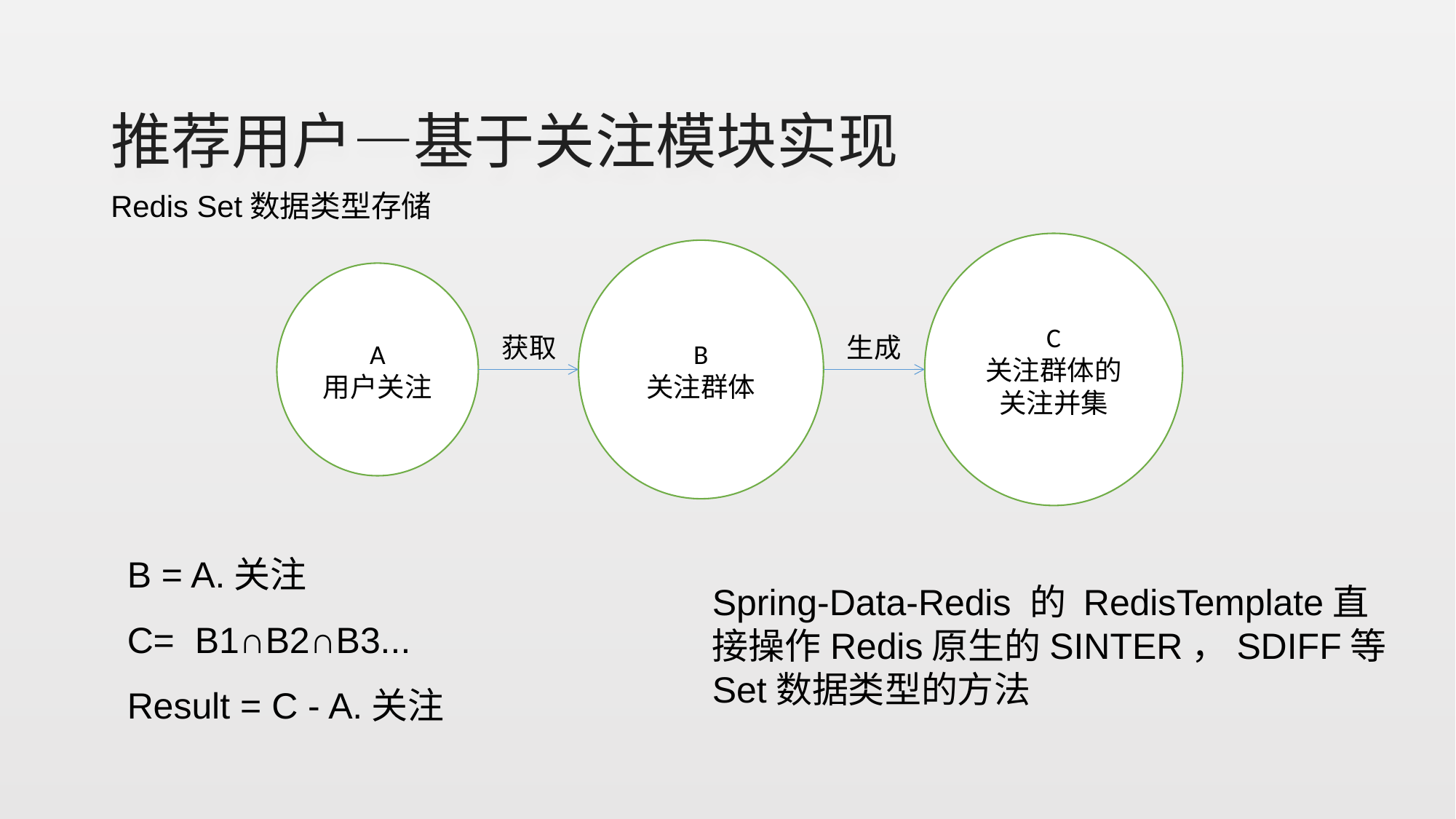

# 推荐用户—基于关注模块实现
Redis Set数据类型存储

C
关注群体的关注并集
B
关注群体
A
用户关注
获取
生成
B = A.关注
C=  B1∩B2∩B3...
Result = C - A.关注
Spring-Data-Redis 的 RedisTemplate直接操作Redis原生的SINTER，SDIFF等Set数据类型的方法